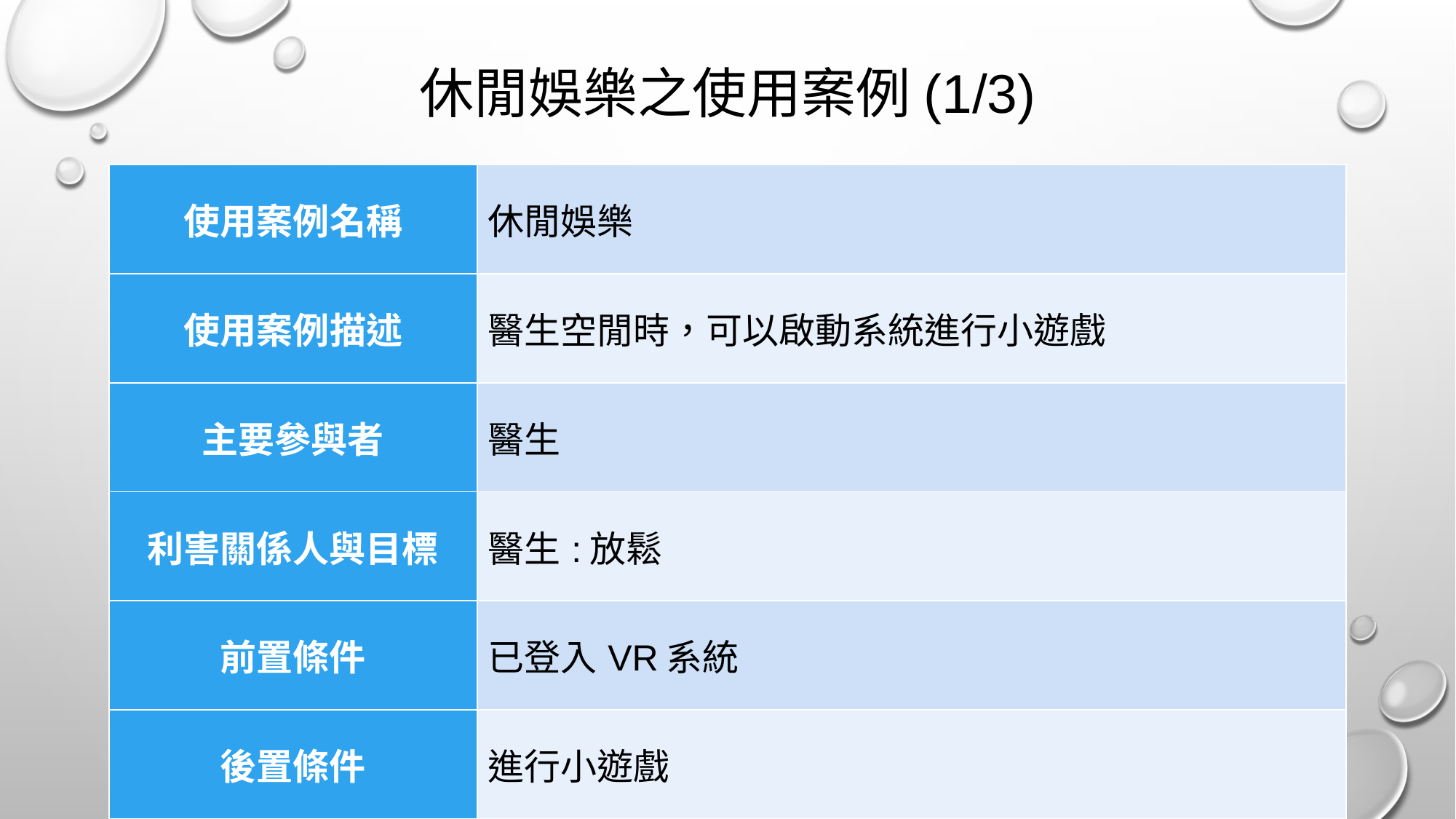

# 休閒娛樂之使用案例(1/3)
| 使用案例名稱 | 休閒娛樂 |
| --- | --- |
| 使用案例描述 | 醫生空閒時，可以啟動系統進行小遊戲 |
| 主要參與者 | 醫生 |
| 利害關係人與目標 | 醫生:放鬆 |
| 前置條件 | 已登入VR系統 |
| 後置條件 | 進行小遊戲 |